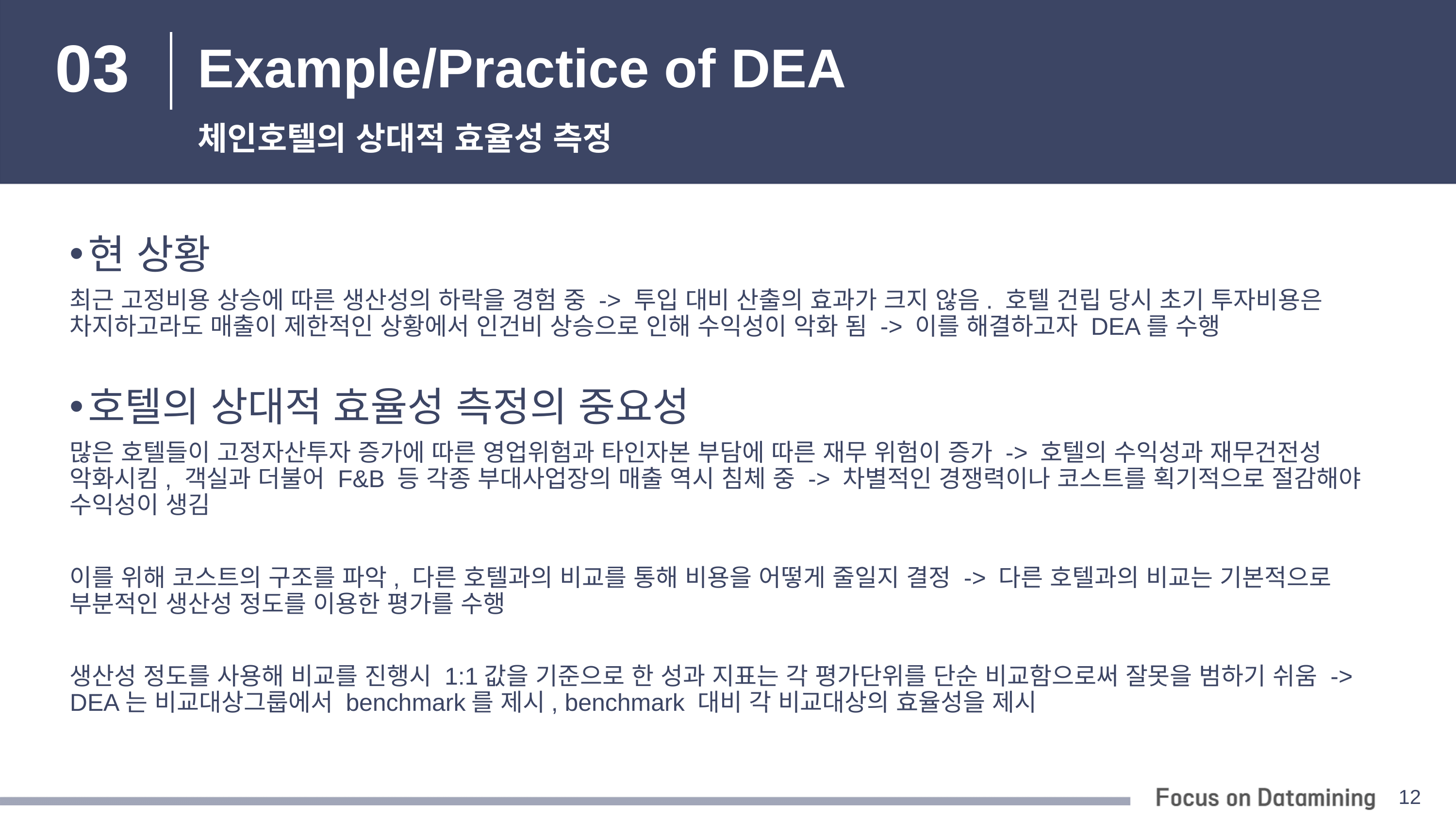

03
# Example/Practice of DEA
체인호텔의 상대적 효율성 측정
현 상황
최근 고정비용 상승에 따른 생산성의 하락을 경험 중 -> 투입 대비 산출의 효과가 크지 않음. 호텔 건립 당시 초기 투자비용은 차지하고라도 매출이 제한적인 상황에서 인건비 상승으로 인해 수익성이 악화 됨 -> 이를 해결하고자 DEA를 수행

호텔의 상대적 효율성 측정의 중요성
많은 호텔들이 고정자산투자 증가에 따른 영업위험과 타인자본 부담에 따른 재무 위험이 증가 -> 호텔의 수익성과 재무건전성 악화시킴, 객실과 더불어 F&B 등 각종 부대사업장의 매출 역시 침체 중 -> 차별적인 경쟁력이나 코스트를 획기적으로 절감해야 수익성이 생김

이를 위해 코스트의 구조를 파악, 다른 호텔과의 비교를 통해 비용을 어떻게 줄일지 결정 -> 다른 호텔과의 비교는 기본적으로 부분적인 생산성 정도를 이용한 평가를 수행

생산성 정도를 사용해 비교를 진행시 1:1값을 기준으로 한 성과 지표는 각 평가단위를 단순 비교함으로써 잘못을 범하기 쉬움 -> DEA는 비교대상그룹에서 benchmark를 제시, benchmark 대비 각 비교대상의 효율성을 제시